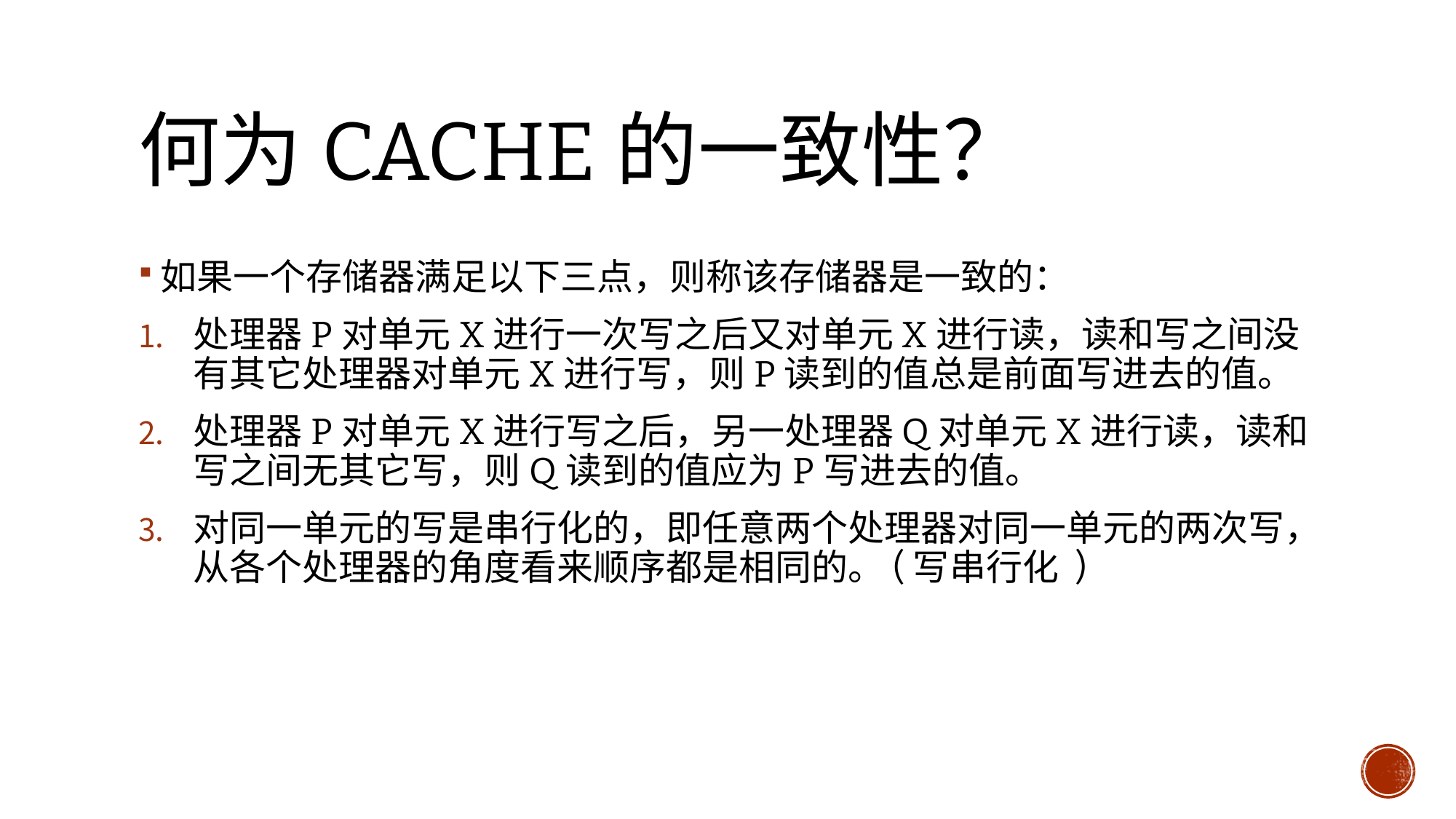

# 何为Cache的一致性？
如果一个存储器满足以下三点，则称该存储器是一致的：
处理器P对单元X进行一次写之后又对单元X进行读，读和写之间没有其它处理器对单元X进行写，则P读到的值总是前面写进去的值。
处理器P对单元X进行写之后，另一处理器Q对单元X进行读，读和写之间无其它写，则Q读到的值应为P写进去的值。
对同一单元的写是串行化的，即任意两个处理器对同一单元的两次写，从各个处理器的角度看来顺序都是相同的。(写串行化 )